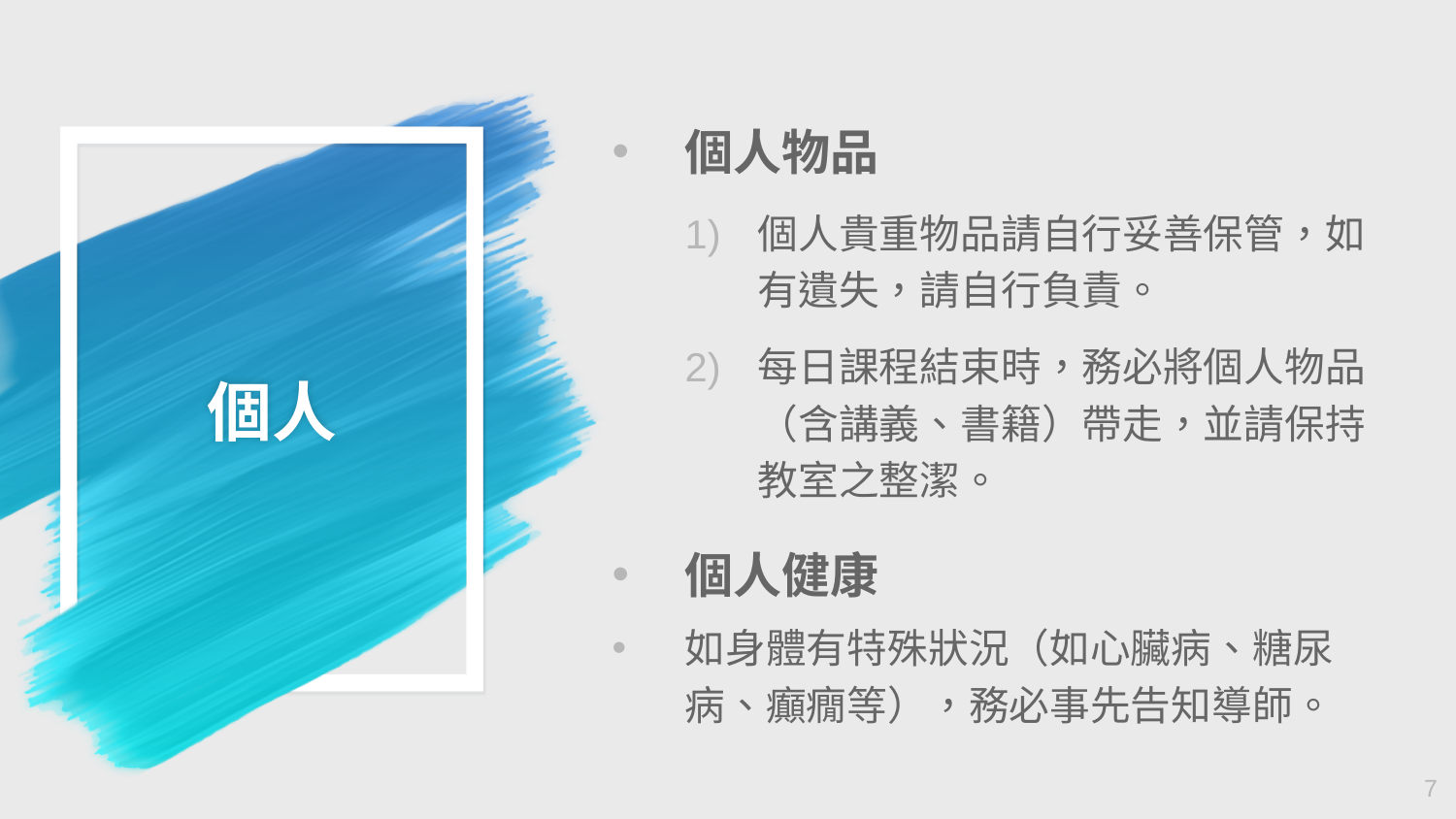

個人物品
個人貴重物品請自行妥善保管，如有遺失，請自行負責。
每日課程結束時，務必將個人物品（含講義、書籍）帶走，並請保持教室之整潔。
個人健康
如身體有特殊狀況（如心臟病、糖尿病、癲癇等），務必事先告知導師。
# 個人
7